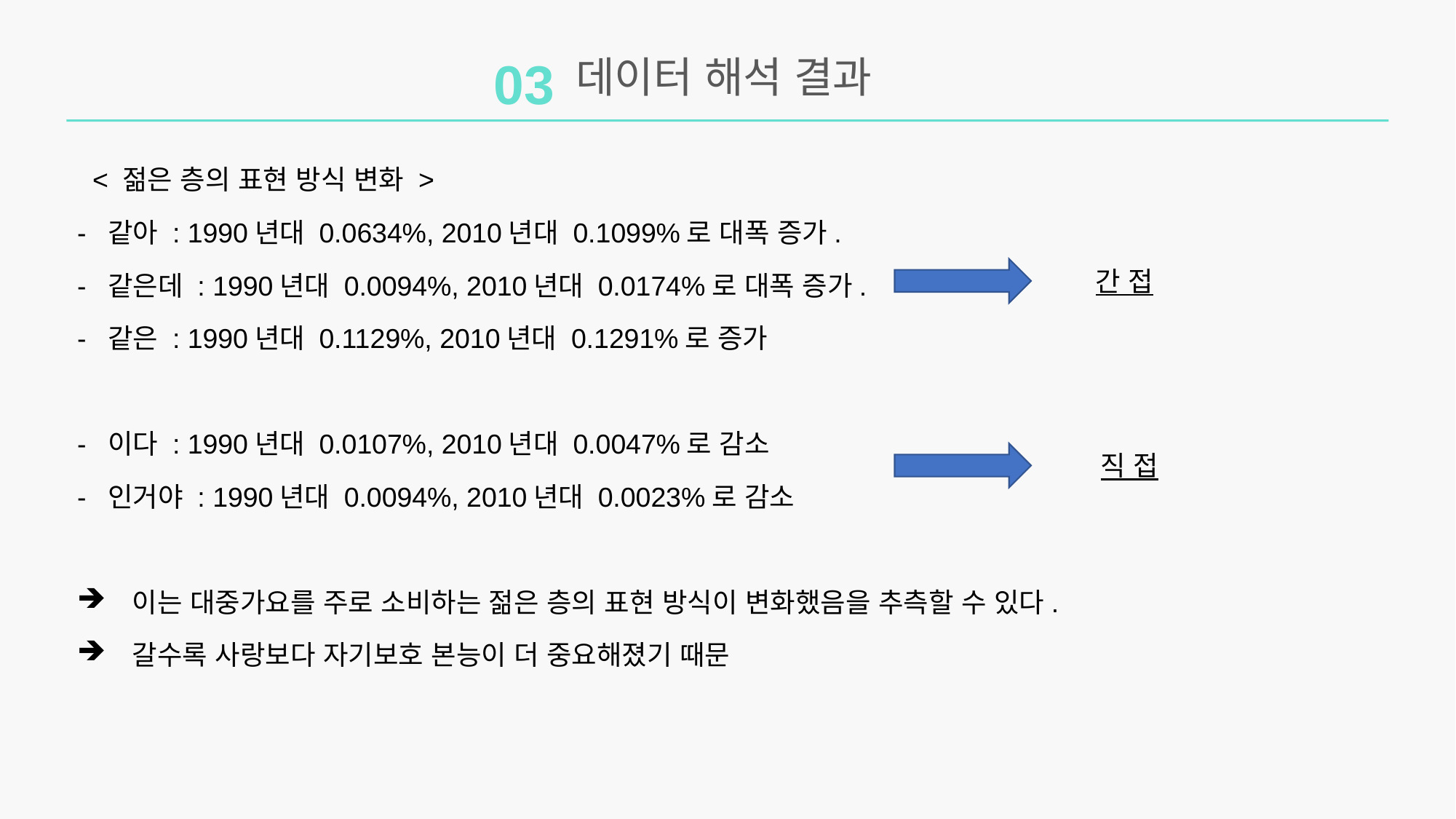

03
 데이터 해석 결과

  < 젊은 층의 표현 방식 변화 >
-  같아 : 1990년대 0.0634%, 2010년대 0.1099%로 대폭 증가.
-  같은데 : 1990년대 0.0094%, 2010년대 0.0174%로 대폭 증가.
-  같은 : 1990년대 0.1129%, 2010년대 0.1291%로 증가

-  이다 : 1990년대 0.0107%, 2010년대 0.0047%로 감소
-  인거야 : 1990년대 0.0094%, 2010년대 0.0023%로 감소

 이는 대중가요를 주로 소비하는 젊은 층의 표현 방식이 변화했음을 추측할 수 있다.
 갈수록 사랑보다 자기보호 본능이 더 중요해졌기 때문

간 접

직 접